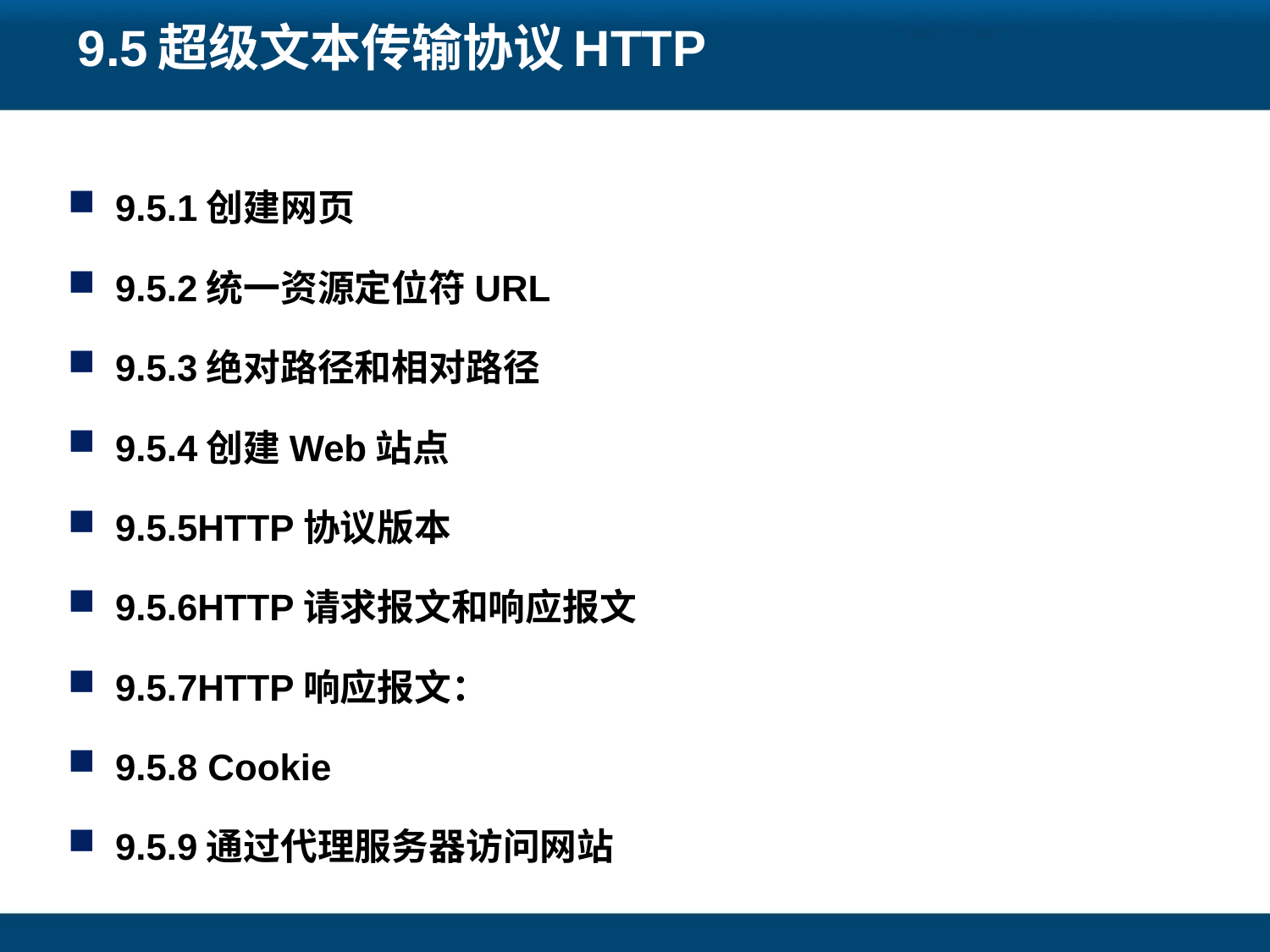

# 9.5超级文本传输协议HTTP
9.5.1创建网页
9.5.2统一资源定位符URL
9.5.3绝对路径和相对路径
9.5.4创建Web站点
9.5.5HTTP协议版本
9.5.6HTTP请求报文和响应报文
9.5.7HTTP响应报文：
9.5.8 Cookie
9.5.9通过代理服务器访问网站